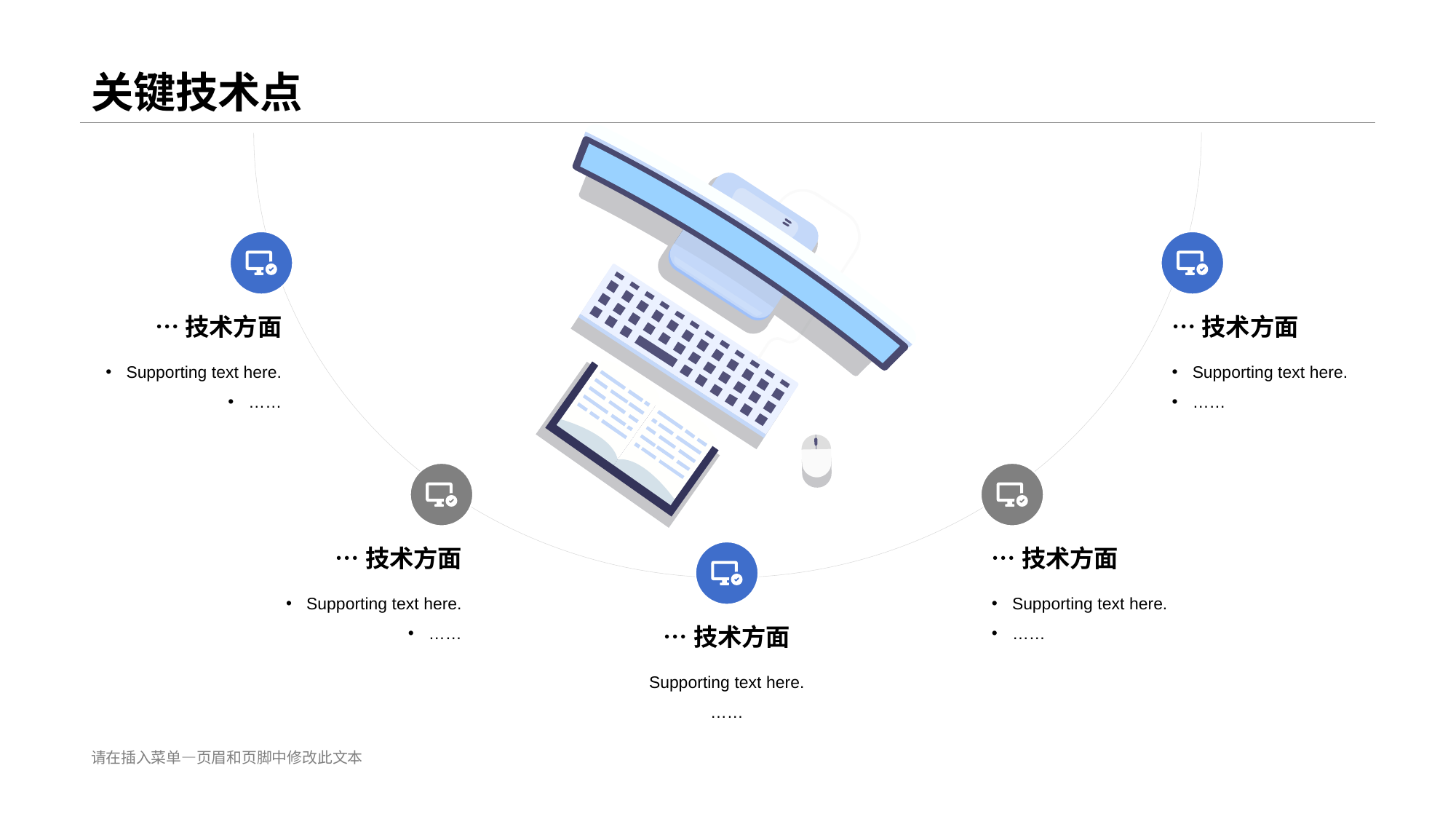

…技术方面
Supporting text here.
……

…技术方面
Supporting text here.
……

…技术方面
Supporting text here.
……

…技术方面
Supporting text here.
……

…技术方面
Supporting text here.
……
# 关键技术点
请在插入菜单—页眉和页脚中修改此文本
15